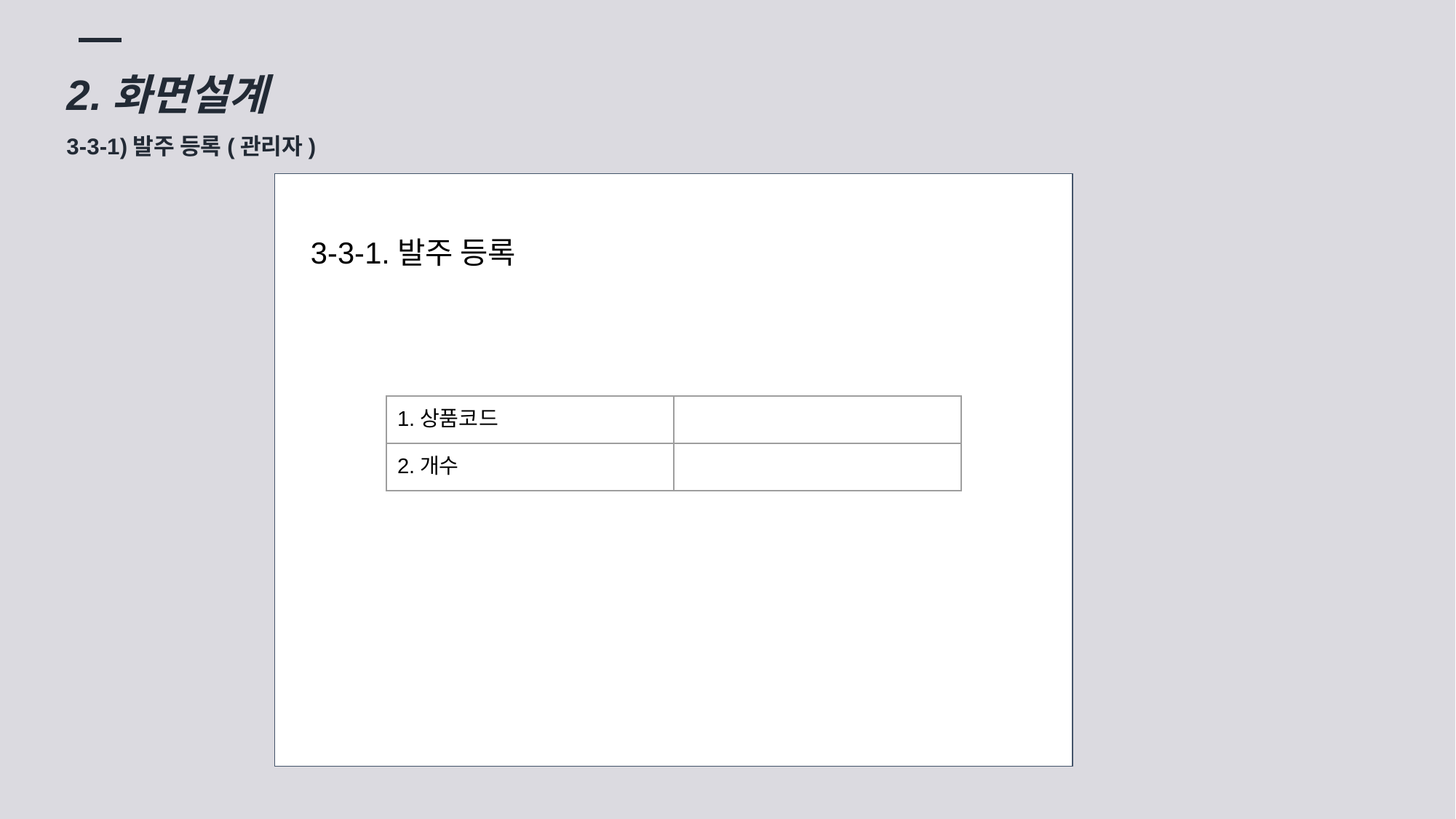

2.화면설계
3-3-1)발주 등록(관리자)

3-3-1.발주 등록
| 1.상품코드 |  |
| --- | --- |
| 2.개수 |  |
입력 :